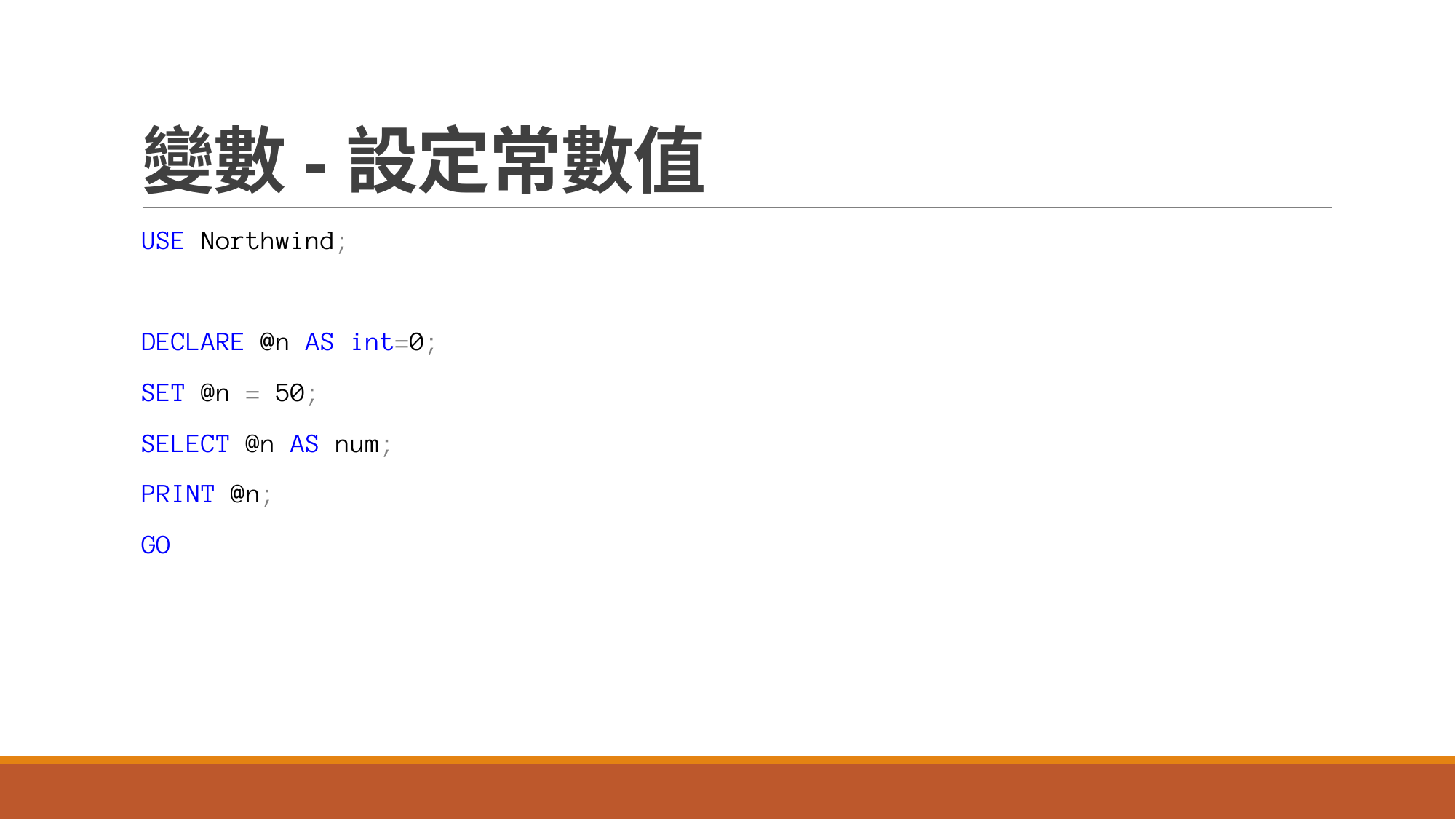

# 變數-設定常數值
USE Northwind;

DECLARE @n AS int=0;
SET @n = 50;
SELECT @n AS num;
PRINT @n;
GO